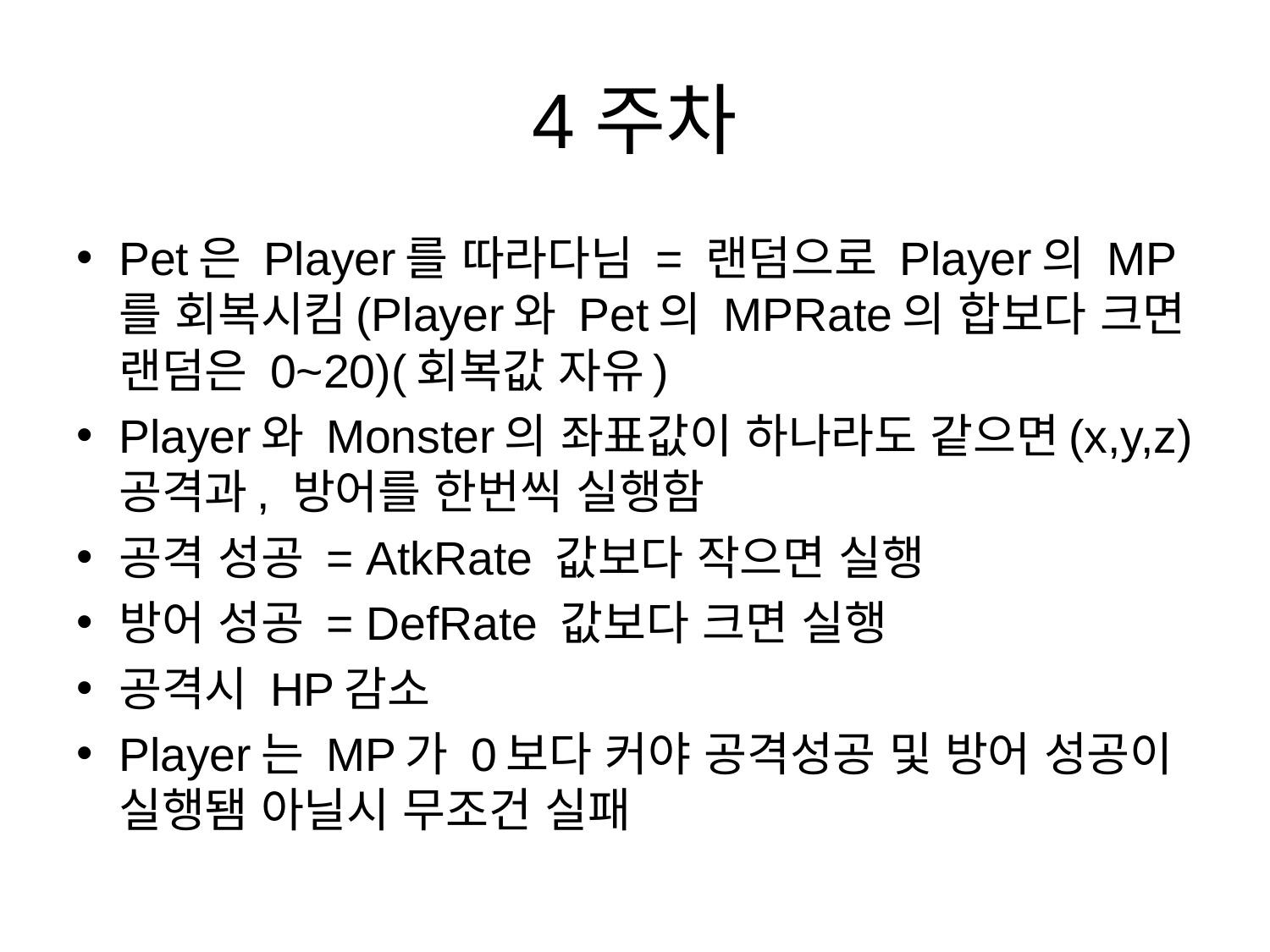

# 4주차
Pet은 Player를 따라다님 = 랜덤으로 Player의 MP를 회복시킴(Player와 Pet의 MPRate의 합보다 크면 랜덤은 0~20)(회복값 자유)
Player와 Monster의 좌표값이 하나라도 같으면(x,y,z) 공격과, 방어를 한번씩 실행함
공격 성공 = AtkRate 값보다 작으면 실행
방어 성공 = DefRate 값보다 크면 실행
공격시 HP감소
Player는 MP가 0보다 커야 공격성공 및 방어 성공이 실행됌 아닐시 무조건 실패